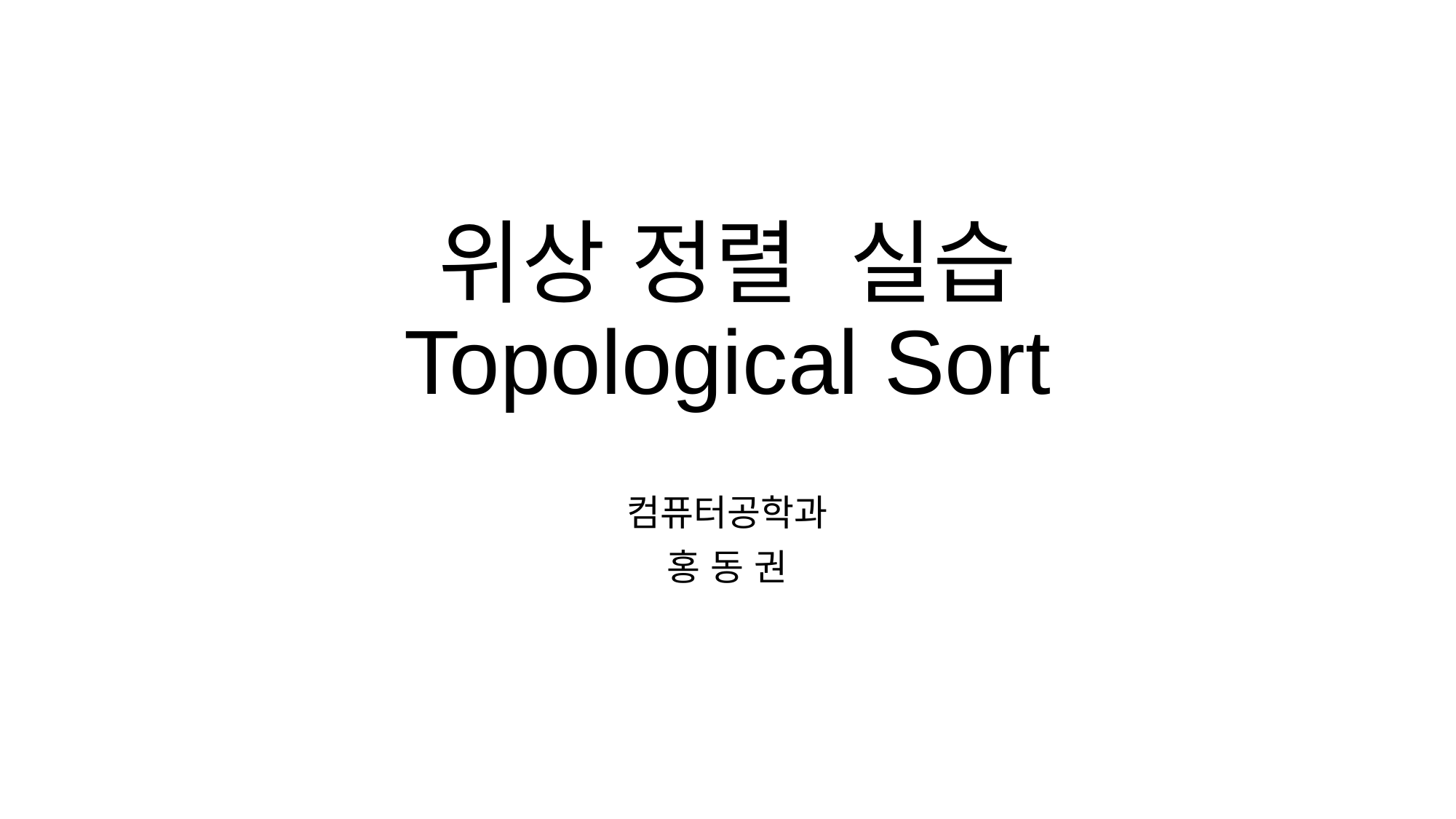

# 위상 정렬  실습 Topological Sort

컴퓨터공학과
홍 동 권